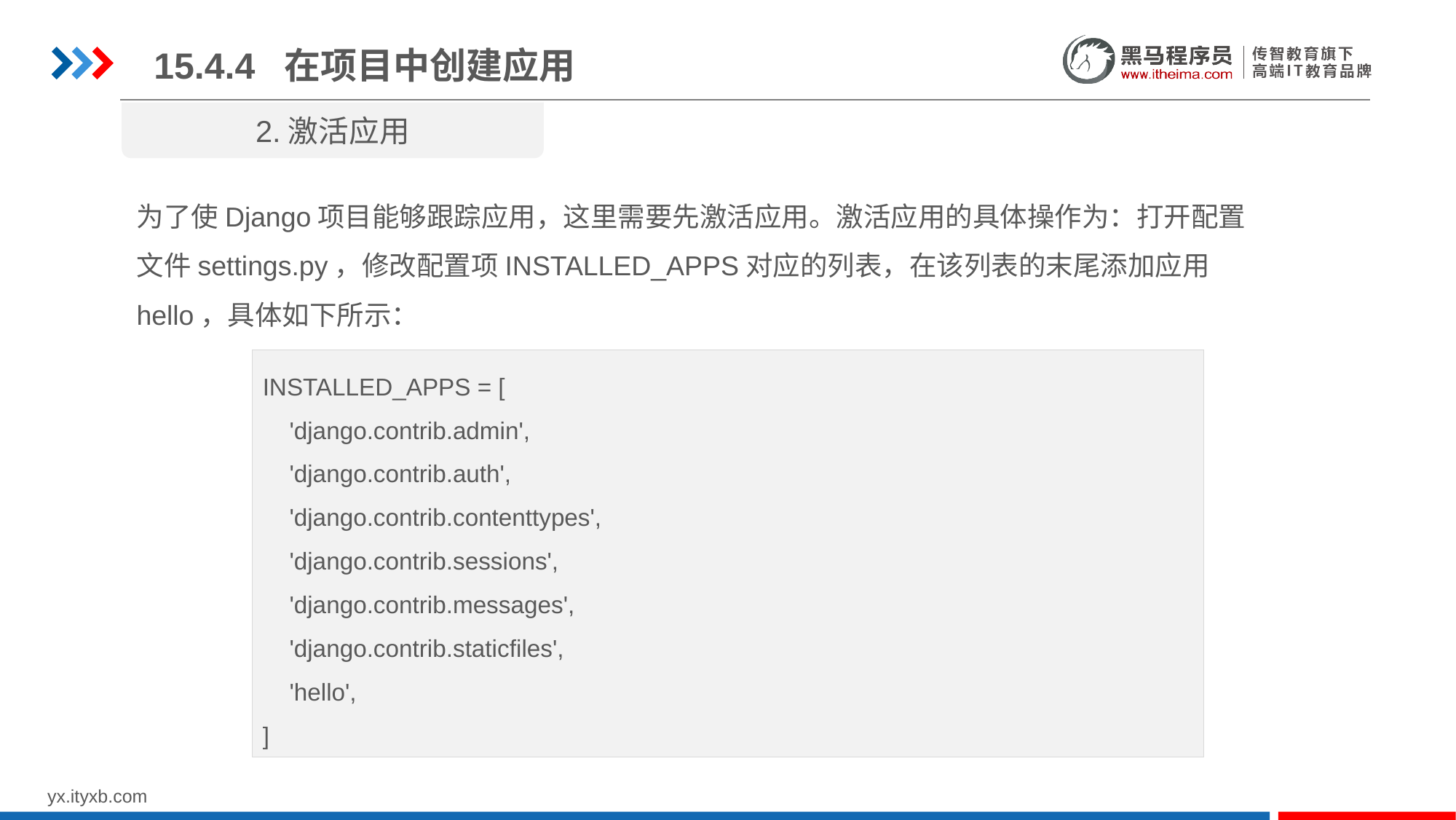

15.4.4  在项目中创建应用

2.激活应用
为了使Django项目能够跟踪应用，这里需要先激活应用。激活应用的具体操作为：打开配置文件settings.py，修改配置项INSTALLED_APPS对应的列表，在该列表的末尾添加应用hello，具体如下所示：
INSTALLED_APPS = [
    'django.contrib.admin',
    'django.contrib.auth',
    'django.contrib.contenttypes',
    'django.contrib.sessions',
    'django.contrib.messages',
    'django.contrib.staticfiles',
    'hello',
]